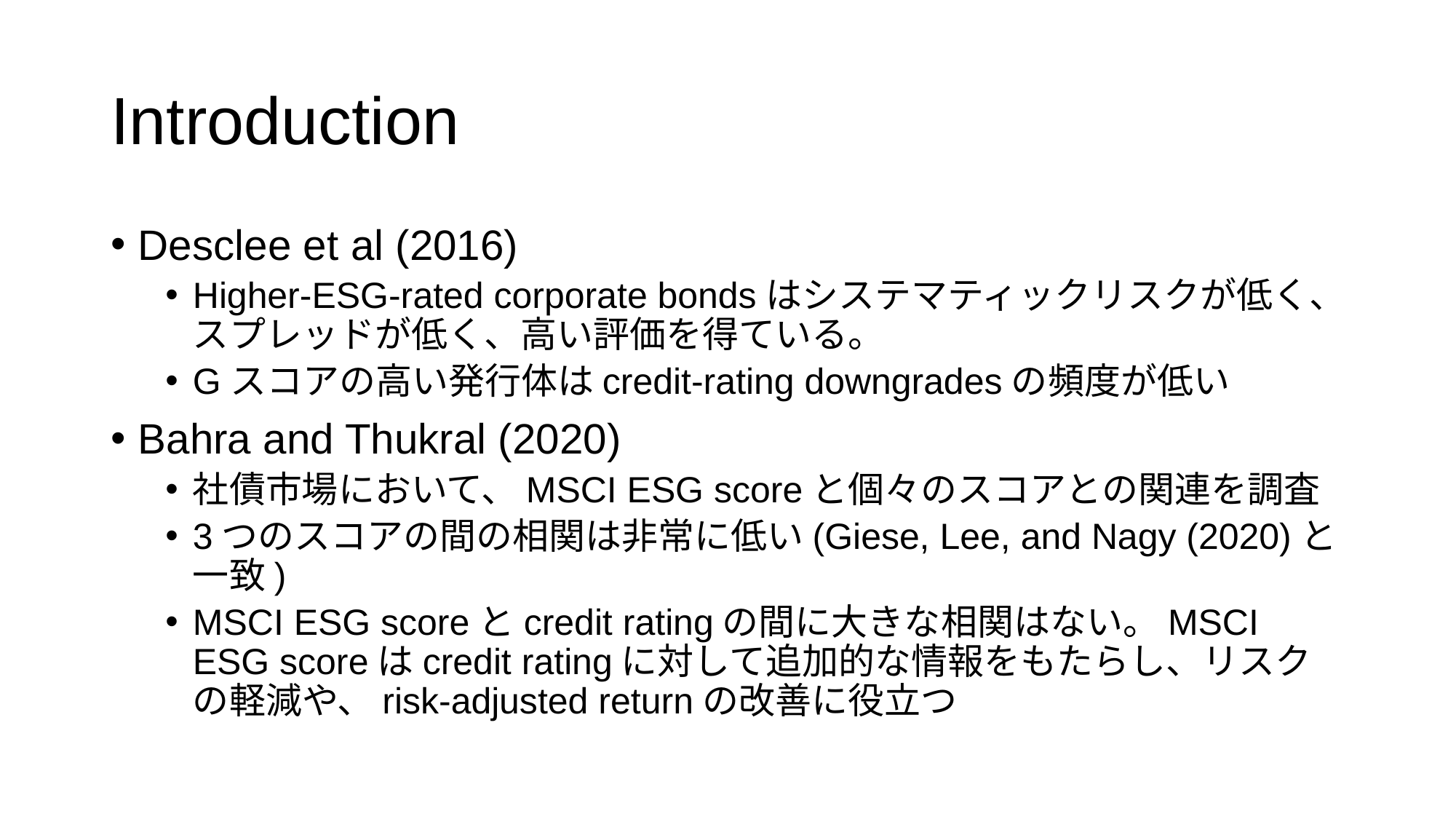

# Introduction
Desclee et al (2016)
Higher-ESG-rated corporate bondsはシステマティックリスクが低く、スプレッドが低く、高い評価を得ている。
Gスコアの高い発行体はcredit-rating downgradesの頻度が低い
Bahra and Thukral (2020)
社債市場において、MSCI ESG scoreと個々のスコアとの関連を調査
3つのスコアの間の相関は非常に低い(Giese, Lee, and Nagy (2020)と一致)
MSCI ESG scoreとcredit ratingの間に大きな相関はない。MSCI ESG scoreはcredit ratingに対して追加的な情報をもたらし、リスクの軽減や、risk-adjusted returnの改善に役立つ